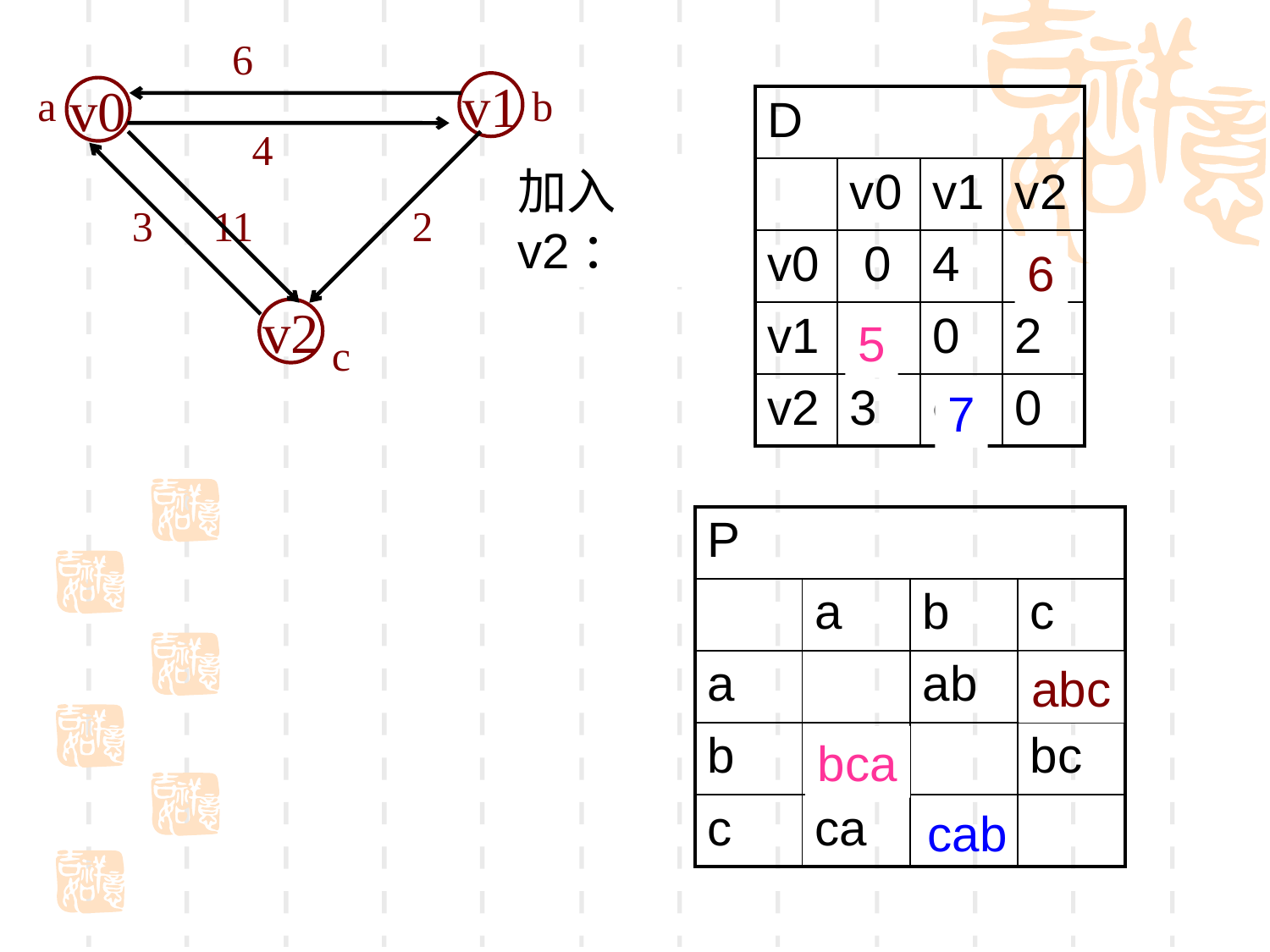

6
a
v1
b
v0

4

3
11
2
v2
c
| D |  |  |  |
| --- | --- | --- | --- |
|  | v0 | v1 | v2 |
| v0 | 0 | 4 | 11 |
| v1 | 6 | 0 | 2 |
| v2 | 3 | ∞ | 0 |
加入v2：
加入v1：
加入v0：
初始：
6
5
7
| P |  |  |  |
| --- | --- | --- | --- |
|  | a | b | c |
| a |  | ab | ac |
| b | ba |  | bc |
| c | ca |  |  |
abc
bca
cab